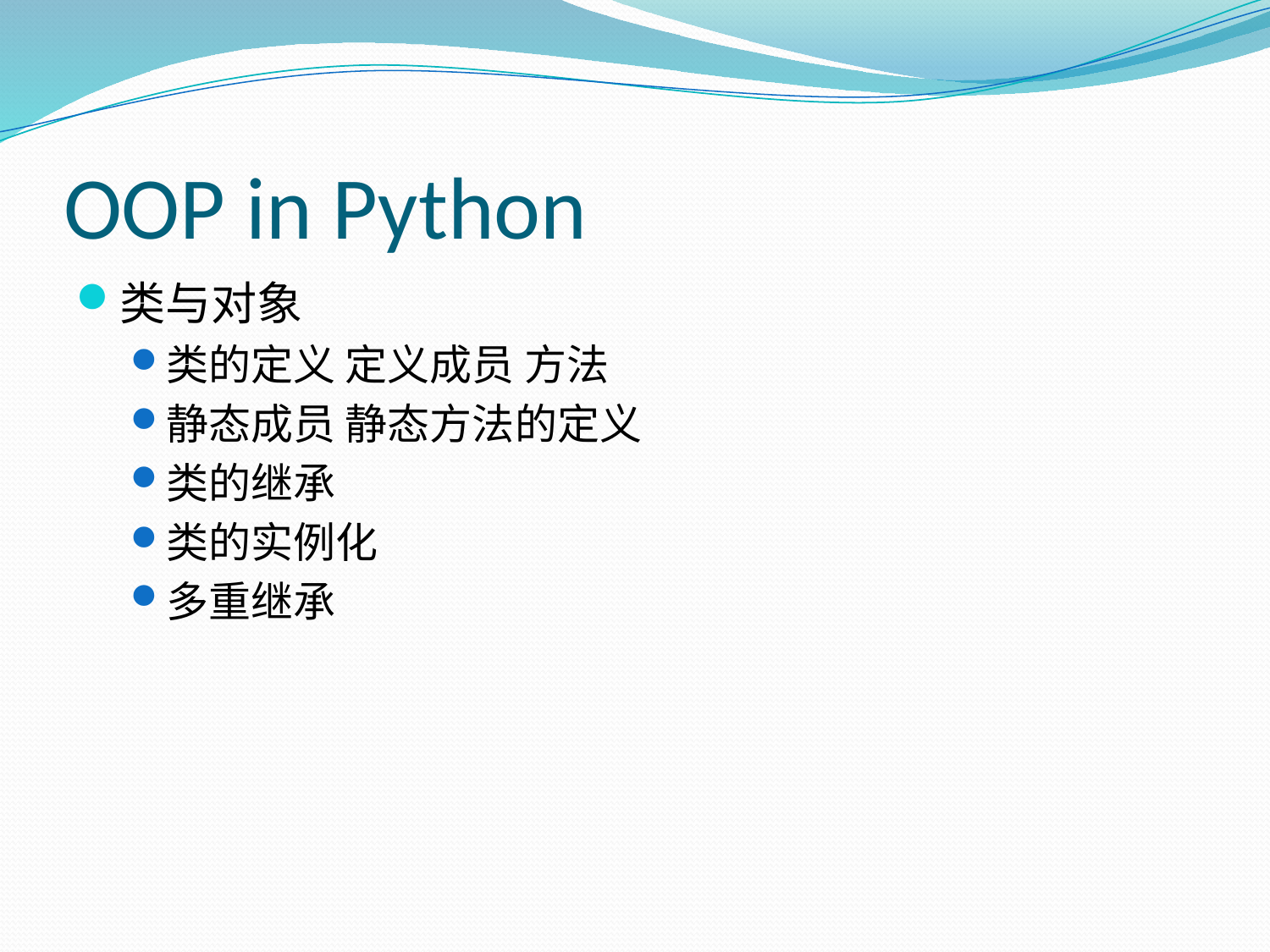

# OOP in Python
类与对象
类的定义 定义成员 方法
静态成员 静态方法的定义
类的继承
类的实例化
多重继承